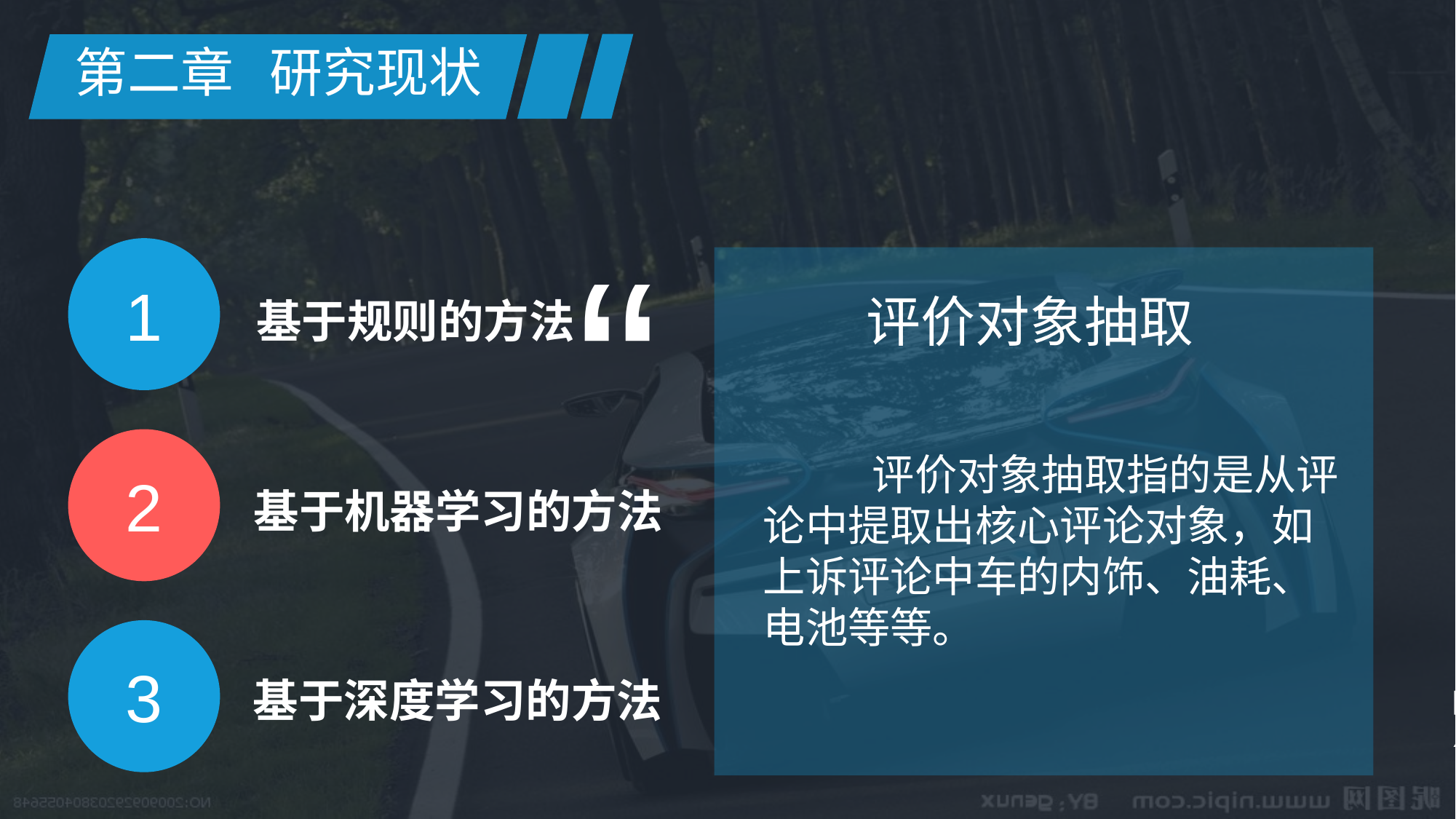

第二章   研究现状

“
1
基于规则的方法
2
基于机器学习的方法
3
基于深度学习的方法

评价对象抽取
	评价对象抽取指的是从评论中提取出核心评论对象，如上诉评论中车的内饰、油耗、电池等等。
“